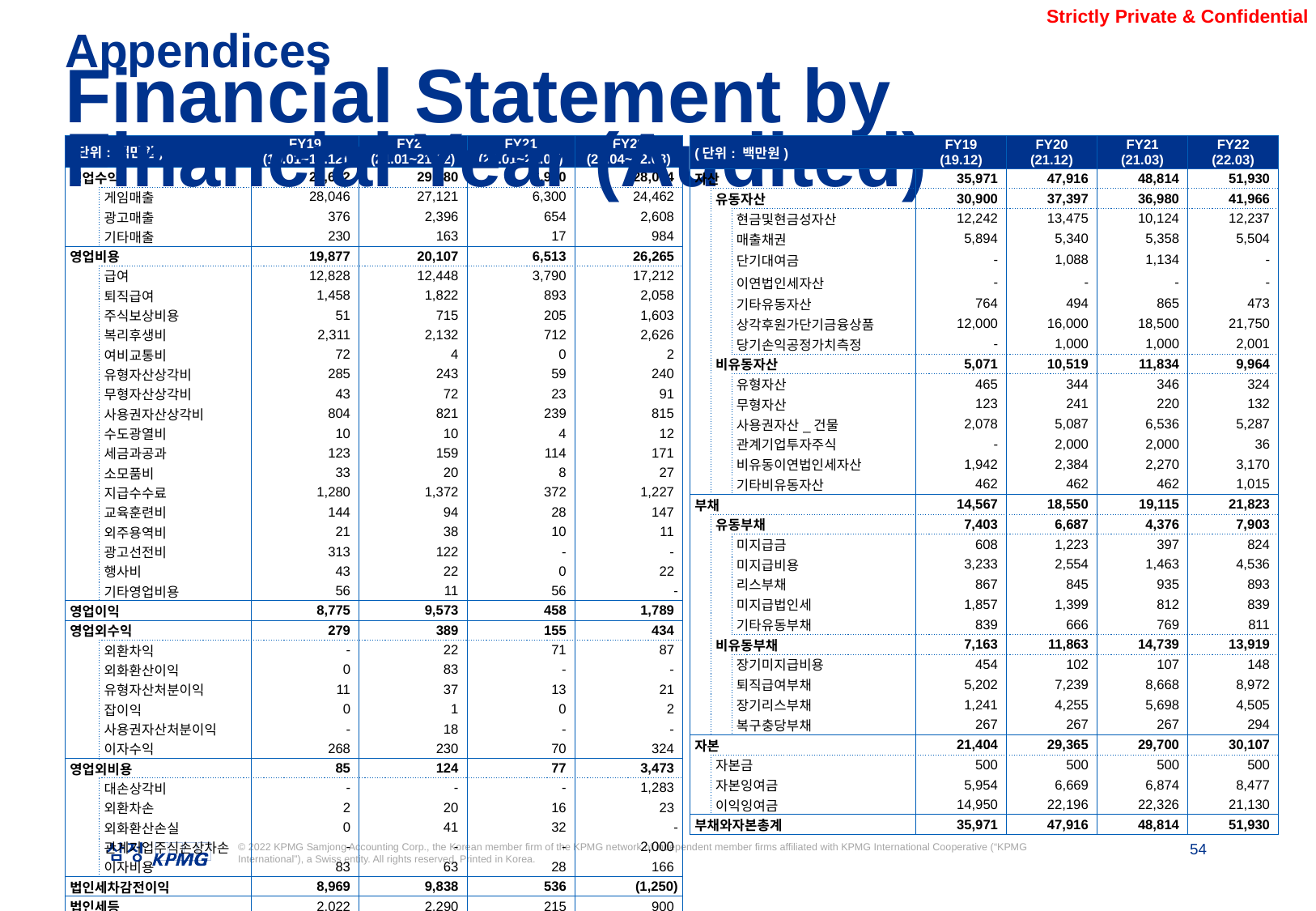

Appendices
Financial Statement by Financial Year (Audited)
| (단위: 백만원) |  | FY19 (19.01~19.12) | FY20 (21.01~21.12) | FY21 (21.01~21.03) | FY22 (21.04~22.03) |
| --- | --- | --- | --- | --- | --- |
| 영업수익 |  | 28,652 | 29,680 | 6,970 | 28,054 |
|  | 게임매출 | 28,046 | 27,121 | 6,300 | 24,462 |
|  | 광고매출 | 376 | 2,396 | 654 | 2,608 |
|  | 기타매출 | 230 | 163 | 17 | 984 |
| 영업비용 |  | 19,877 | 20,107 | 6,513 | 26,265 |
|  | 급여 | 12,828 | 12,448 | 3,790 | 17,212 |
|  | 퇴직급여 | 1,458 | 1,822 | 893 | 2,058 |
|  | 주식보상비용 | 51 | 715 | 205 | 1,603 |
|  | 복리후생비 | 2,311 | 2,132 | 712 | 2,626 |
|  | 여비교통비 | 72 | 4 | 0 | 2 |
|  | 유형자산상각비 | 285 | 243 | 59 | 240 |
|  | 무형자산상각비 | 43 | 72 | 23 | 91 |
|  | 사용권자산상각비 | 804 | 821 | 239 | 815 |
|  | 수도광열비 | 10 | 10 | 4 | 12 |
|  | 세금과공과 | 123 | 159 | 114 | 171 |
|  | 소모품비 | 33 | 20 | 8 | 27 |
|  | 지급수수료 | 1,280 | 1,372 | 372 | 1,227 |
|  | 교육훈련비 | 144 | 94 | 28 | 147 |
|  | 외주용역비 | 21 | 38 | 10 | 11 |
|  | 광고선전비 | 313 | 122 | - | - |
|  | 행사비 | 43 | 22 | 0 | 22 |
|  | 기타영업비용 | 56 | 11 | 56 | - |
| 영업이익 |  | 8,775 | 9,573 | 458 | 1,789 |
| 영업외수익 |  | 279 | 389 | 155 | 434 |
|  | 외환차익 | - | 22 | 71 | 87 |
|  | 외화환산이익 | 0 | 83 | - | - |
|  | 유형자산처분이익 | 11 | 37 | 13 | 21 |
|  | 잡이익 | 0 | 1 | 0 | 2 |
|  | 사용권자산처분이익 | - | 18 | - | - |
|  | 이자수익 | 268 | 230 | 70 | 324 |
| 영업외비용 |  | 85 | 124 | 77 | 3,473 |
|  | 대손상각비 | - | - | - | 1,283 |
|  | 외환차손 | 2 | 20 | 16 | 23 |
|  | 외화환산손실 | 0 | 41 | 32 | - |
|  | 관계기업주식손상차손 | - | - | - | 2,000 |
|  | 이자비용 | 83 | 63 | 28 | 166 |
| 법인세차감전이익 |  | 8,969 | 9,838 | 536 | (1,250) |
| 법인세등 |  | 2,022 | 2,290 | 215 | 900 |
| 당기순이익 |  | 6,947 | 7,548 | 320 | (2,150) |
| 기타포괄손익-확정급여부채 |  | (551) | (303) | (191) | 954 |
| 총포괄이익 |  | 6,396 | 7,246 | 129 | (1,196) |
| (단위: 백만원) |  |  | FY19 (19.12) | FY20 (21.12) | FY21 (21.03) | FY22 (22.03) |
| --- | --- | --- | --- | --- | --- | --- |
| 자산 |  |  | 35,971 | 47,916 | 48,814 | 51,930 |
|  | 유동자산 |  | 30,900 | 37,397 | 36,980 | 41,966 |
|  |  | 현금및현금성자산 | 12,242 | 13,475 | 10,124 | 12,237 |
|  |  | 매출채권 | 5,894 | 5,340 | 5,358 | 5,504 |
|  |  | 단기대여금 | - | 1,088 | 1,134 | - |
|  |  | 이연법인세자산 | - | - | - | - |
|  |  | 기타유동자산 | 764 | 494 | 865 | 473 |
|  |  | 상각후원가단기금융상품 | 12,000 | 16,000 | 18,500 | 21,750 |
|  |  | 당기손익공정가치측정 | - | 1,000 | 1,000 | 2,001 |
|  | 비유동자산 |  | 5,071 | 10,519 | 11,834 | 9,964 |
|  |  | 유형자산 | 465 | 344 | 346 | 324 |
|  |  | 무형자산 | 123 | 241 | 220 | 132 |
|  |  | 사용권자산\_건물 | 2,078 | 5,087 | 6,536 | 5,287 |
|  |  | 관계기업투자주식 | - | 2,000 | 2,000 | 36 |
|  |  | 비유동이연법인세자산 | 1,942 | 2,384 | 2,270 | 3,170 |
|  |  | 기타비유동자산 | 462 | 462 | 462 | 1,015 |
| 부채 |  |  | 14,567 | 18,550 | 19,115 | 21,823 |
|  | 유동부채 |  | 7,403 | 6,687 | 4,376 | 7,903 |
|  |  | 미지급금 | 608 | 1,223 | 397 | 824 |
|  |  | 미지급비용 | 3,233 | 2,554 | 1,463 | 4,536 |
|  |  | 리스부채 | 867 | 845 | 935 | 893 |
|  |  | 미지급법인세 | 1,857 | 1,399 | 812 | 839 |
|  |  | 기타유동부채 | 839 | 666 | 769 | 811 |
|  | 비유동부채 |  | 7,163 | 11,863 | 14,739 | 13,919 |
|  |  | 장기미지급비용 | 454 | 102 | 107 | 148 |
|  |  | 퇴직급여부채 | 5,202 | 7,239 | 8,668 | 8,972 |
|  |  | 장기리스부채 | 1,241 | 4,255 | 5,698 | 4,505 |
|  |  | 복구충당부채 | 267 | 267 | 267 | 294 |
| 자본 |  |  | 21,404 | 29,365 | 29,700 | 30,107 |
|  | 자본금 |  | 500 | 500 | 500 | 500 |
|  | 자본잉여금 |  | 5,954 | 6,669 | 6,874 | 8,477 |
|  | 이익잉여금 |  | 14,950 | 22,196 | 22,326 | 21,130 |
| 부채와자본총계 |  |  | 35,971 | 47,916 | 48,814 | 51,930 |